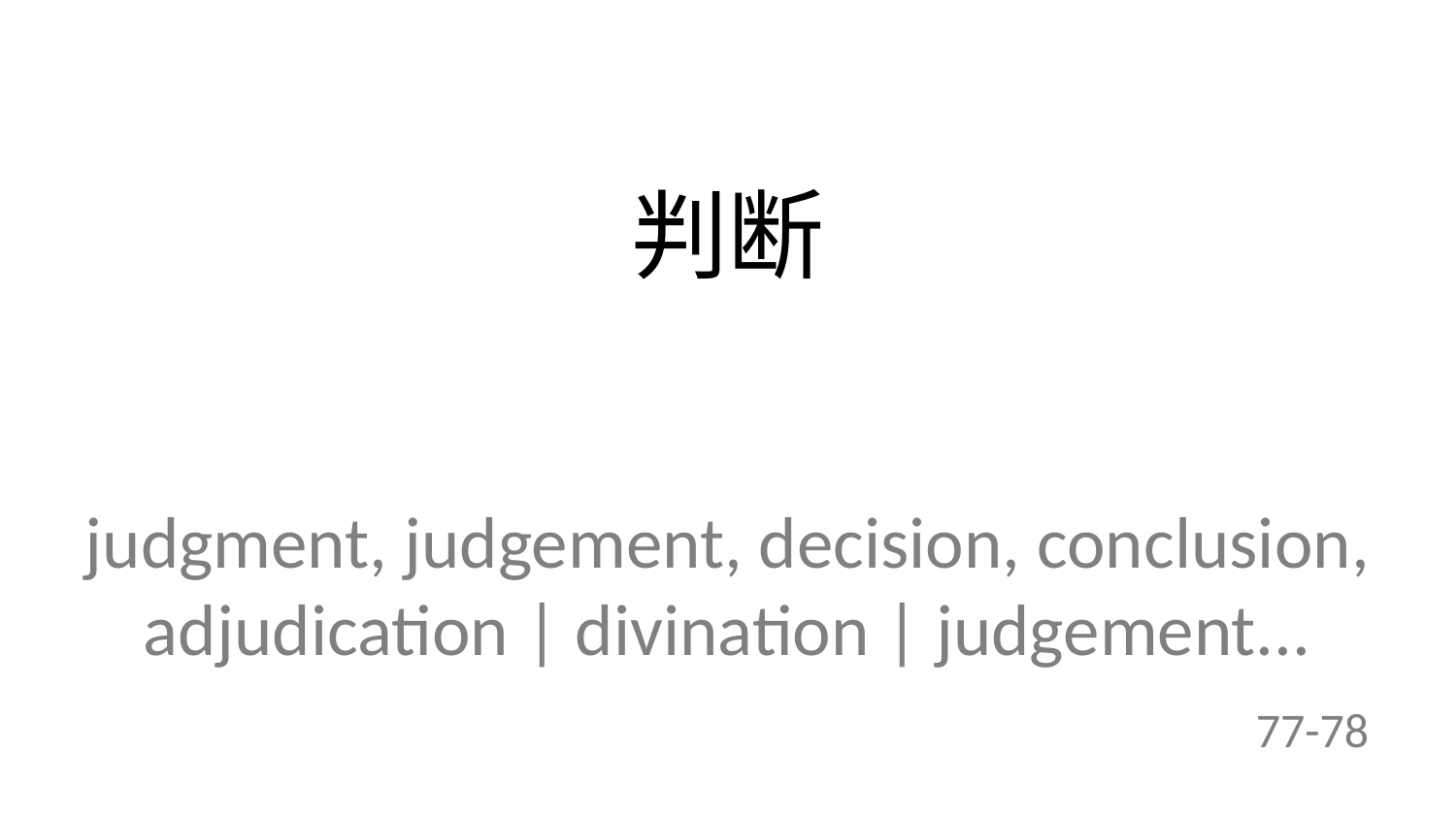

判断

judgment, judgement, decision, conclusion, adjudication | divination | judgement...
77-78